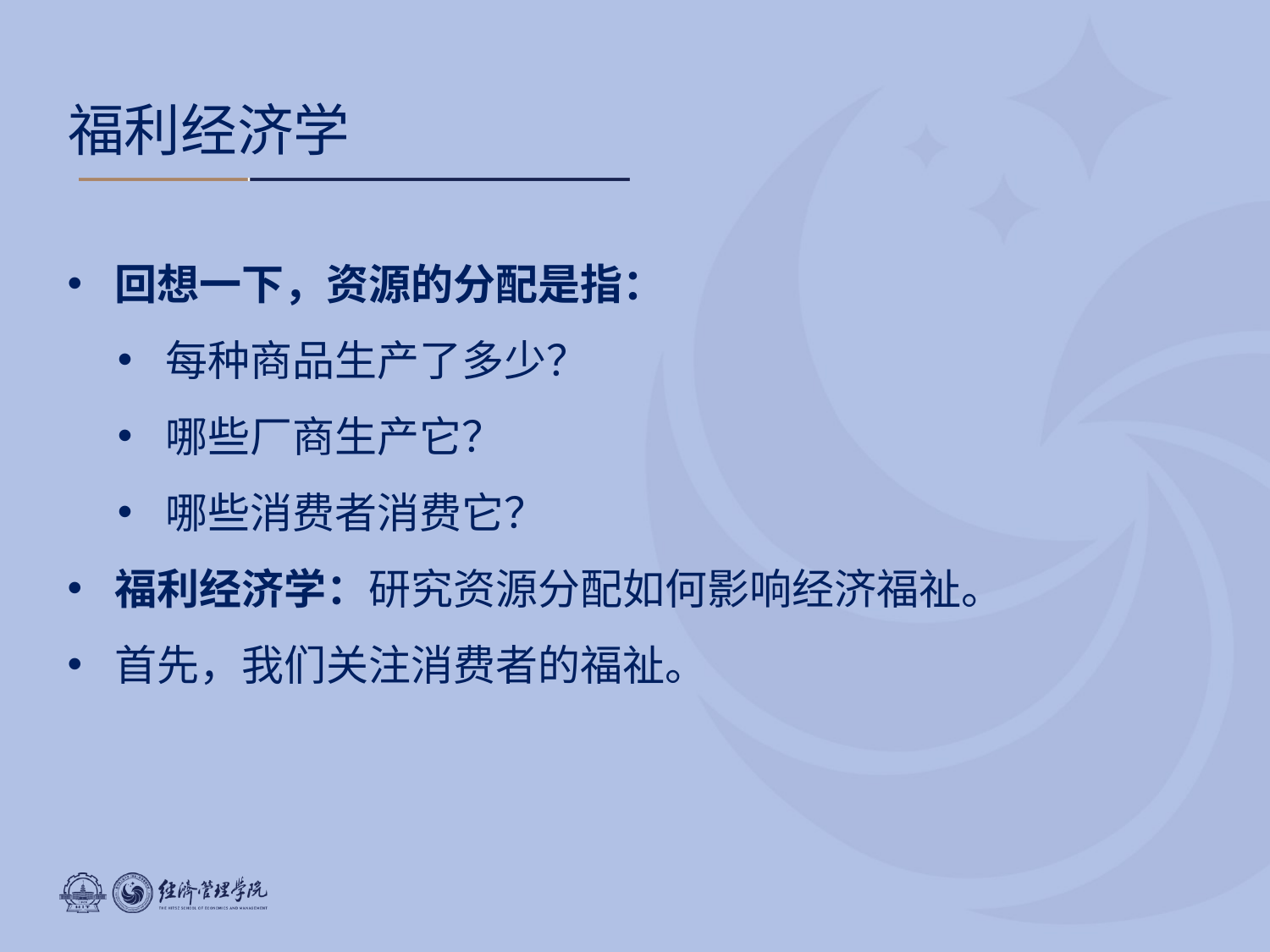

# 福利经济学
回想一下，资源的分配是指：
每种商品生产了多少？
哪些厂商生产它？
哪些消费者消费它？
福利经济学：研究资源分配如何影响经济福祉。
首先，我们关注消费者的福祉。